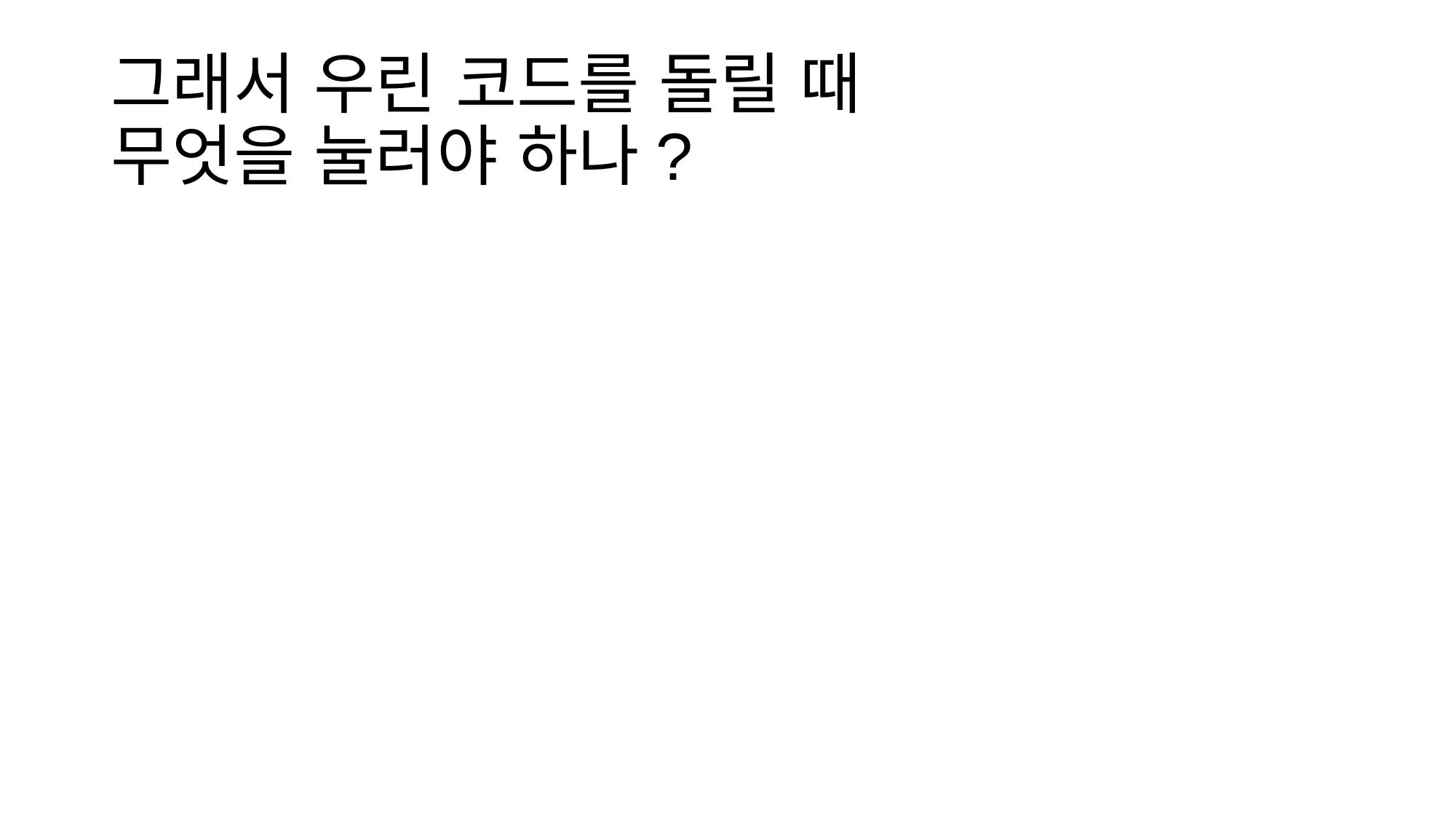

# 그래서 우린 코드를 돌릴 때 무엇을 눌러야 하나?